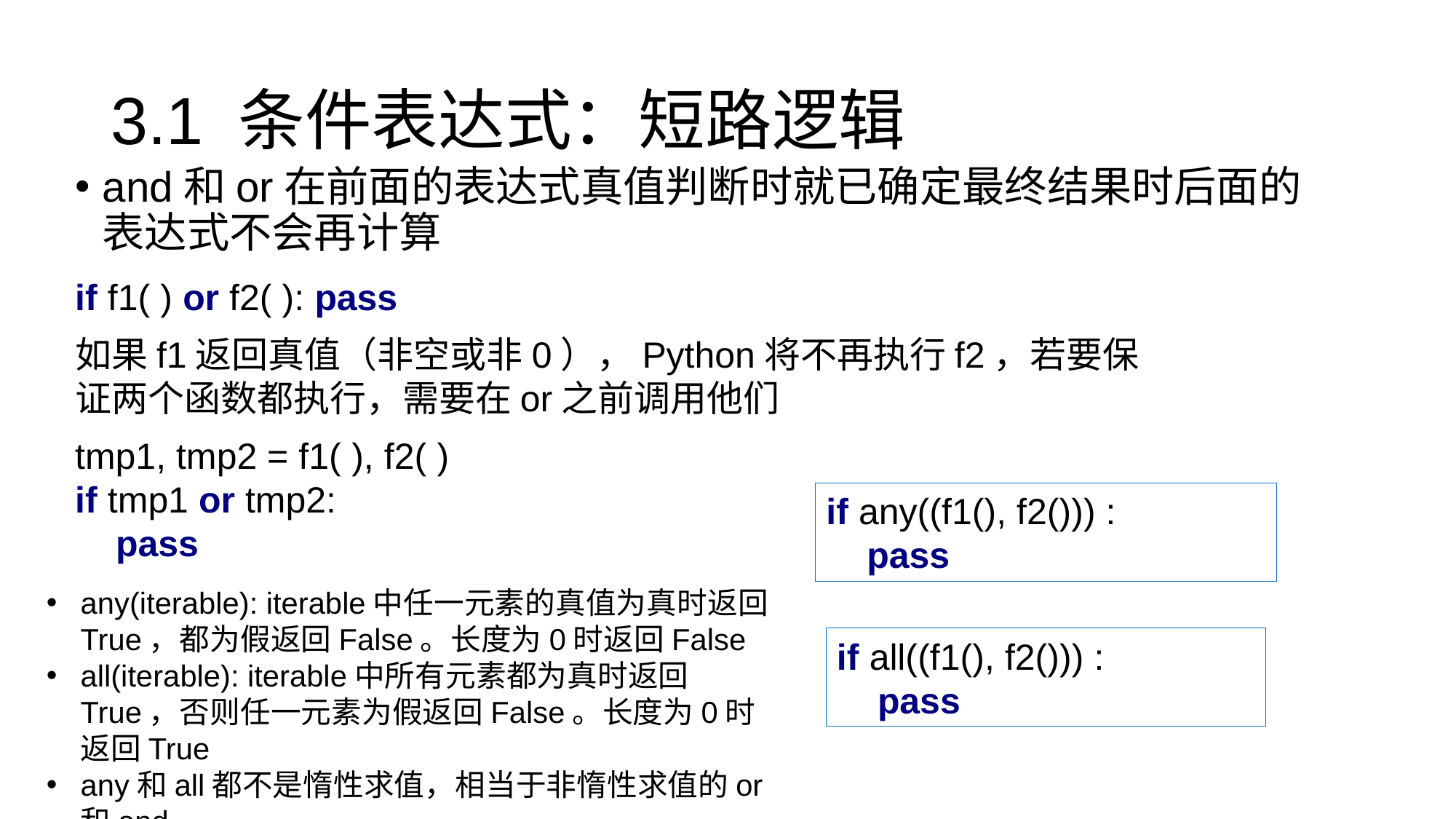

# 3.1 条件表达式：短路逻辑
and和or在前面的表达式真值判断时就已确定最终结果时后面的表达式不会再计算
if f1( ) or f2( ): pass

如果f1返回真值（非空或非0），Python将不再执行f2，若要保证两个函数都执行，需要在or之前调用他们

tmp1, tmp2 = f1( ), f2( )
if tmp1 or tmp2:
    pass

if any((f1(), f2())) :
    pass
any(iterable): iterable中任一元素的真值为真时返回True，都为假返回False。长度为0时返回False
all(iterable): iterable中所有元素都为真时返回True，否则任一元素为假返回False。长度为0时返回True
any和all都不是惰性求值，相当于非惰性求值的or和and
if all((f1(), f2())) :
    pass